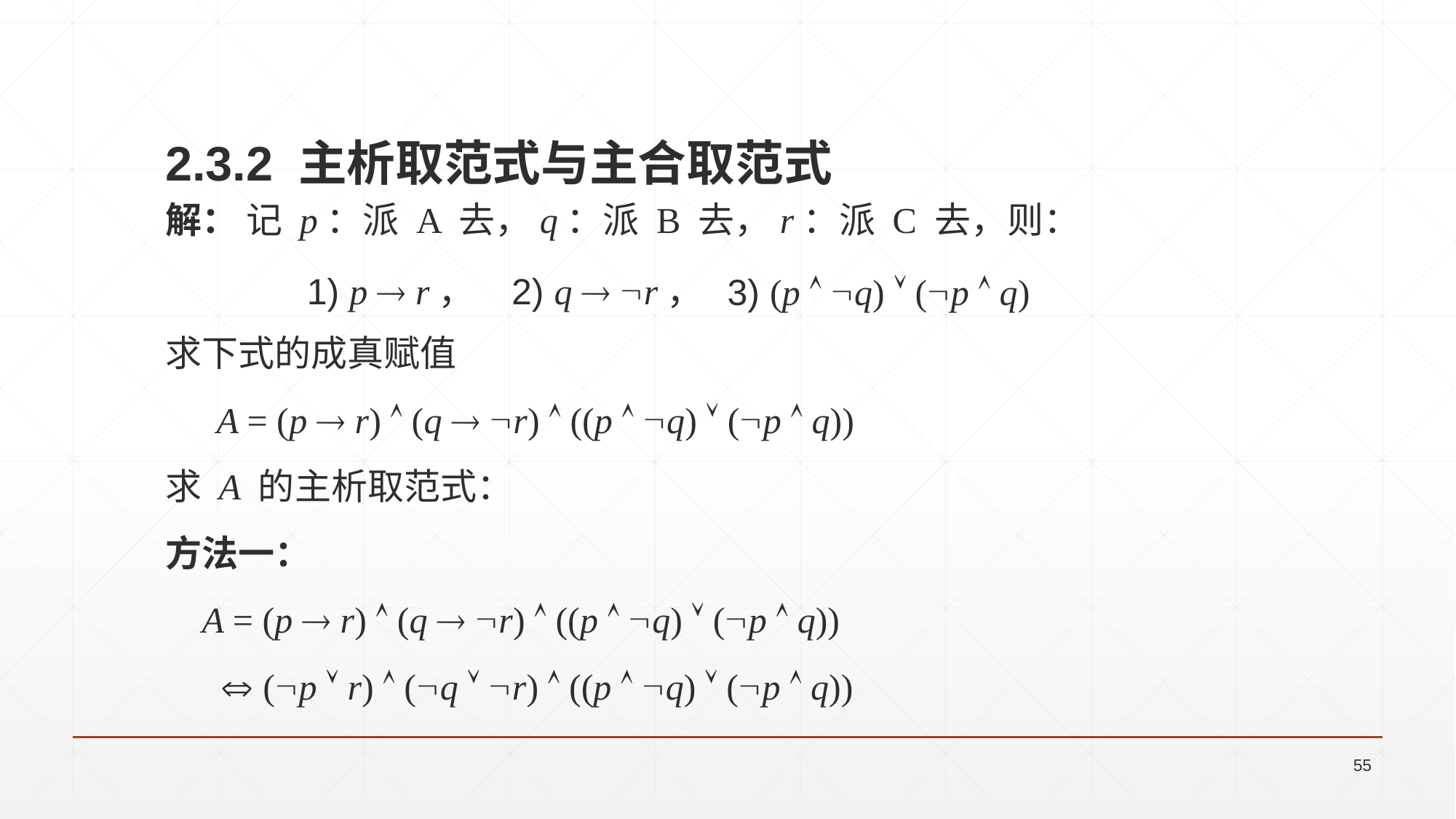

2.3.2 主析取范式与主合取范式
解： 记 p：派 A 去，q：派 B 去，r：派 C 去，则：

求下式的成真赋值
     A = (p → r) ∧ (q → ¬r) ∧ ((p ∧ ¬q) ∨ (¬p ∧ q))
求 A 的主析取范式：
方法一：
    A = (p → r) ∧ (q → ¬r) ∧ ((p ∧ ¬q) ∨ (¬p ∧ q))
      ⇔ (¬p ∨ r) ∧ (¬q ∨ ¬r) ∧ ((p ∧ ¬q) ∨ (¬p ∧ q))
1) p → r，
2) q → ¬r，
3) (p ∧ ¬q) ∨ (¬p ∧ q)
55